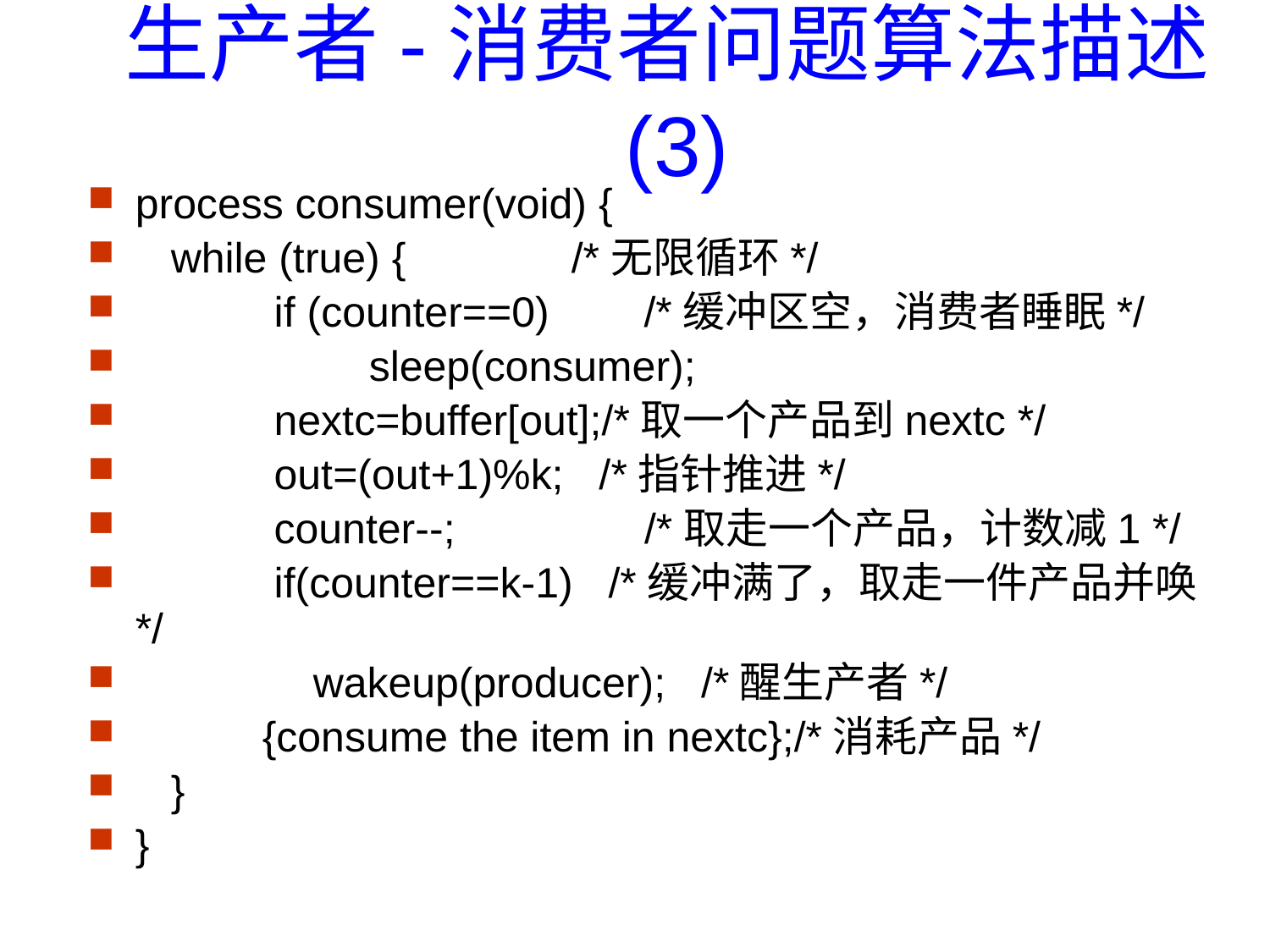

生产者-消费者问题算法描述(3)
process consumer(void) {
   while (true) {              /*无限循环*/
	 if (counter==0)        /*缓冲区空，消费者睡眠*/
	         sleep(consumer);
	 nextc=buffer[out];/*取一个产品到nextc */
	 out=(out+1)%k;   /*指针推进*/
	 counter--;                /*取走一个产品，计数减1 */
	 if(counter==k-1)   /*缓冲满了，取走一件产品并唤*/
               wakeup(producer);   /*醒生产者*/
	{consume the item in nextc};/*消耗产品*/
   }
}